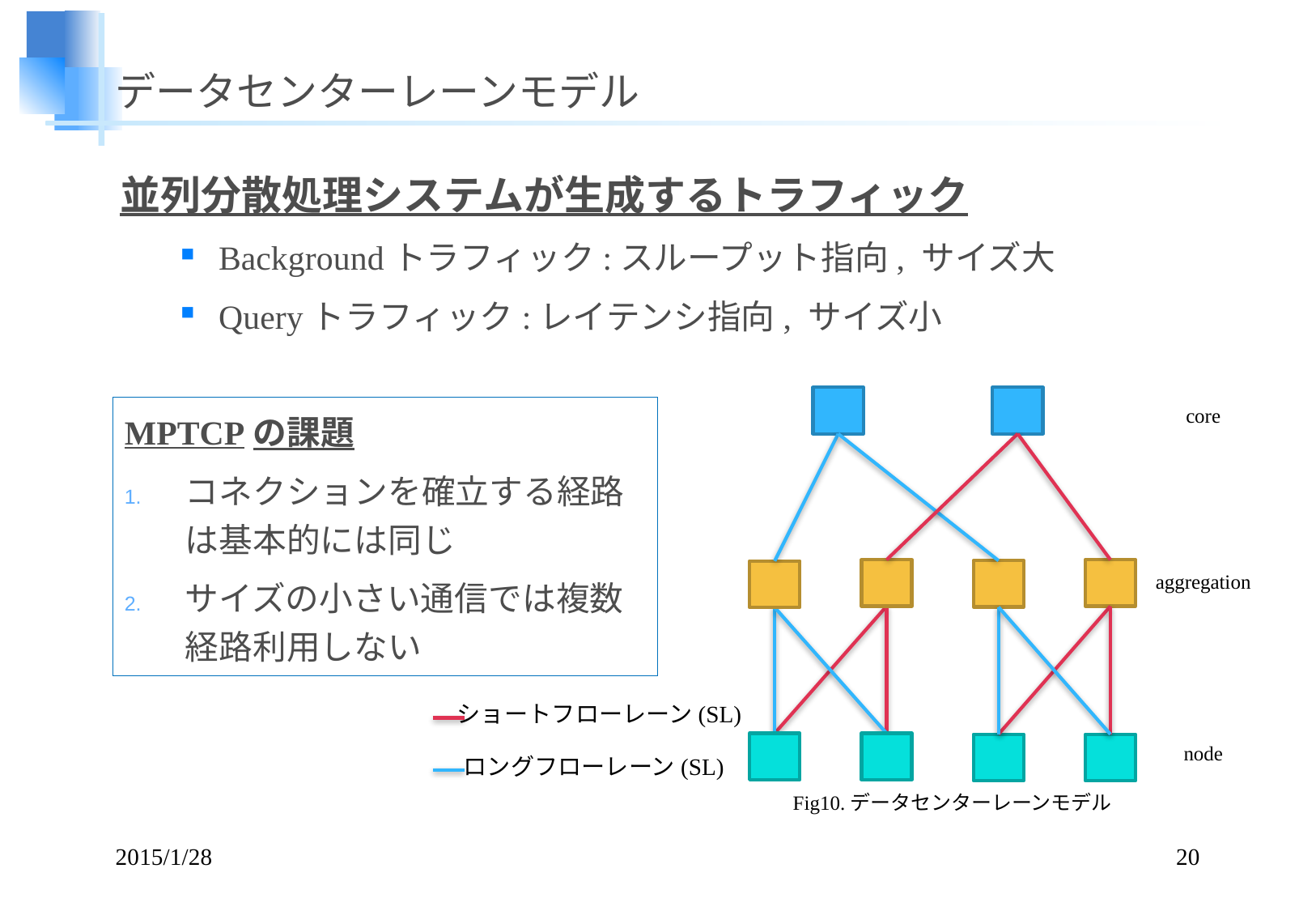

# データセンターレーンモデル
並列分散処理システムが生成するトラフィック
Backgroundトラフィック:スループット指向, サイズ大
Queryトラフィック:レイテンシ指向, サイズ小

MPTCPの課題
コネクションを確立する経路は基本的には同じ
サイズの小さい通信では複数経路利用しない
core

aggregation
ショートフローレーン(SL)

node
ロングフローレーン(SL)
Fig10.データセンターレーンモデル
2015/1/28
20